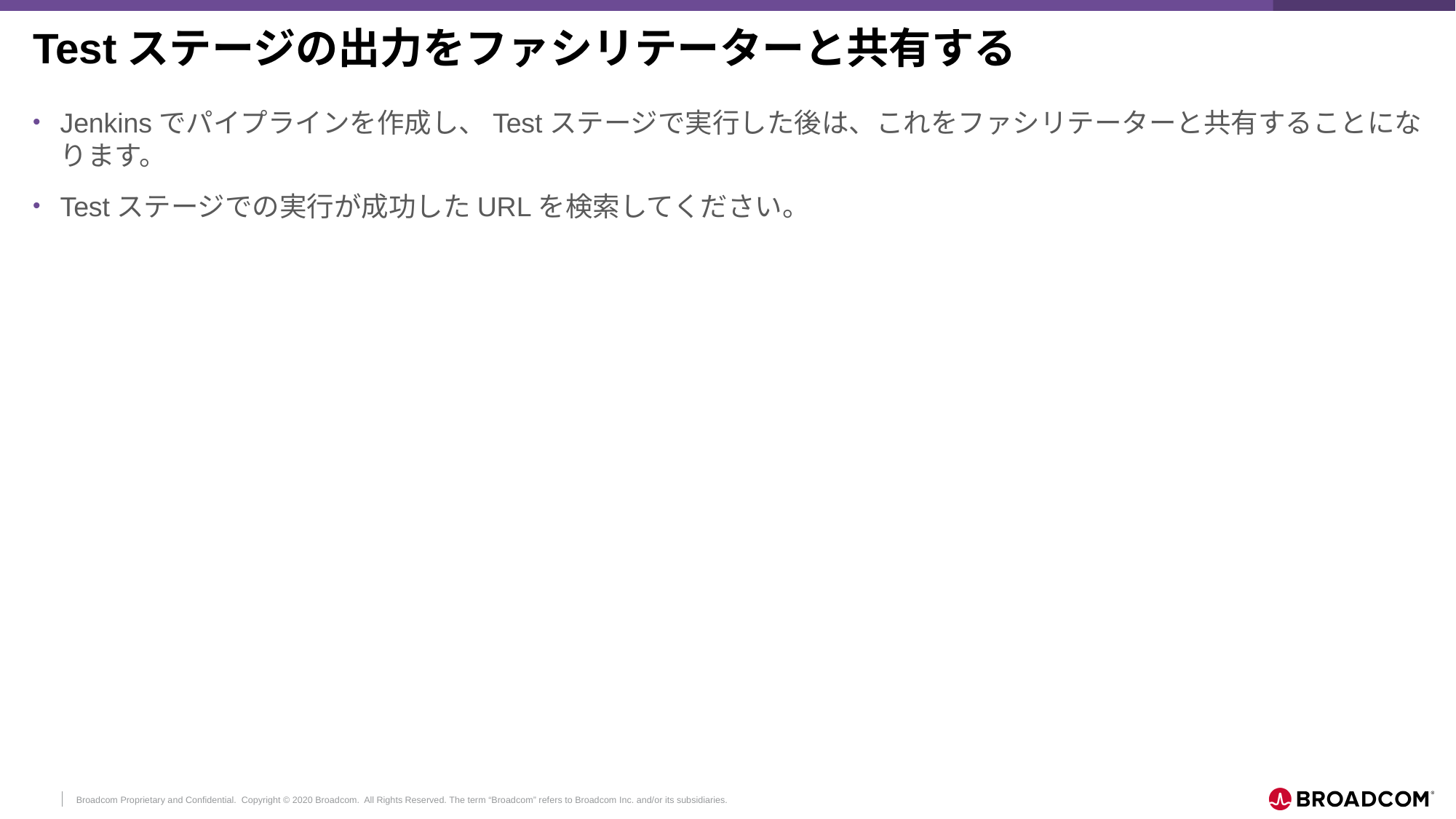

# Testステージの出力をファシリテーターと共有する
Jenkinsでパイプラインを作成し、Testステージで実行した後は、これをファシリテーターと共有することになります。
Testステージでの実行が成功したURLを検索してください。